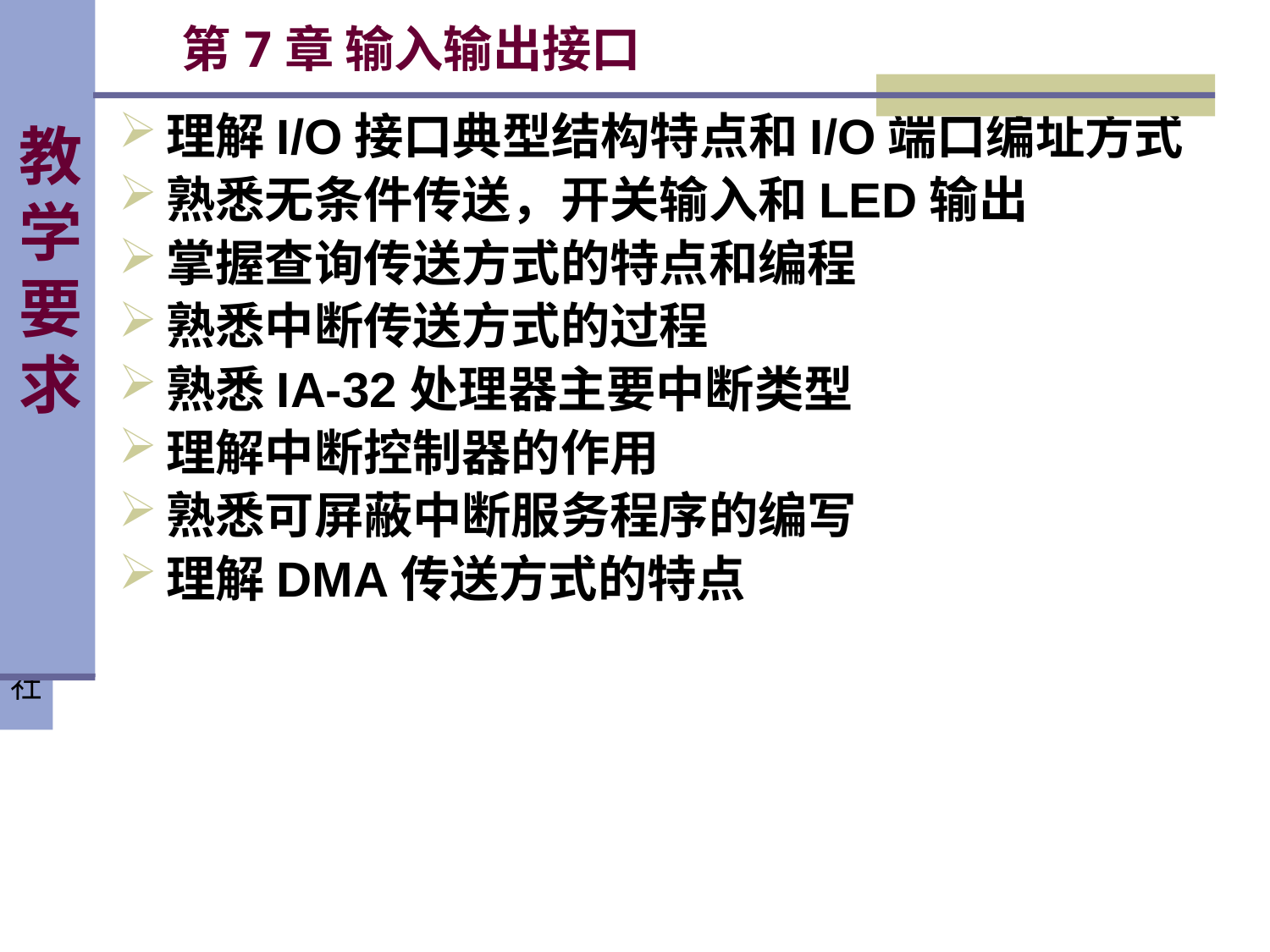

第7章 输入输出接口

# 教学要求
理解I/O接口典型结构特点和I/O端口编址方式
熟悉无条件传送，开关输入和LED输出
掌握查询传送方式的特点和编程
熟悉中断传送方式的过程
熟悉IA-32处理器主要中断类型
理解中断控制器的作用
熟悉可屏蔽中断服务程序的编写
理解DMA传送方式的特点